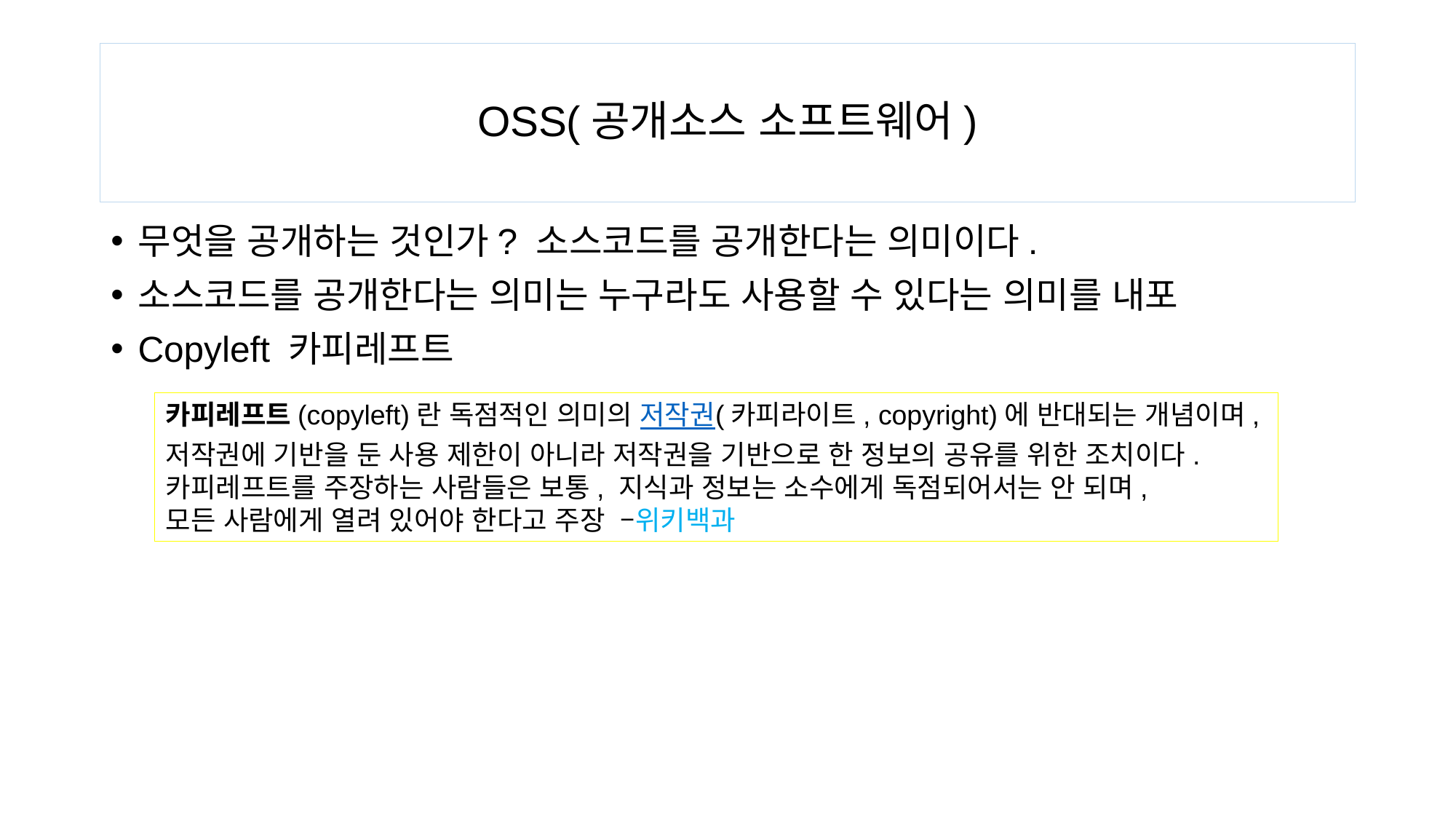

# OSS(공개소스 소프트웨어)
무엇을 공개하는 것인가? 소스코드를 공개한다는 의미이다.
소스코드를 공개한다는 의미는 누구라도 사용할 수 있다는 의미를 내포
Copyleft 카피레프트

카피레프트(copyleft)란 독점적인 의미의 저작권(카피라이트, copyright)에 반대되는 개념이며,
저작권에 기반을 둔 사용 제한이 아니라 저작권을 기반으로 한 정보의 공유를 위한 조치이다.
카피레프트를 주장하는 사람들은 보통, 지식과 정보는 소수에게 독점되어서는 안 되며,
모든 사람에게 열려 있어야 한다고 주장  –위키백과